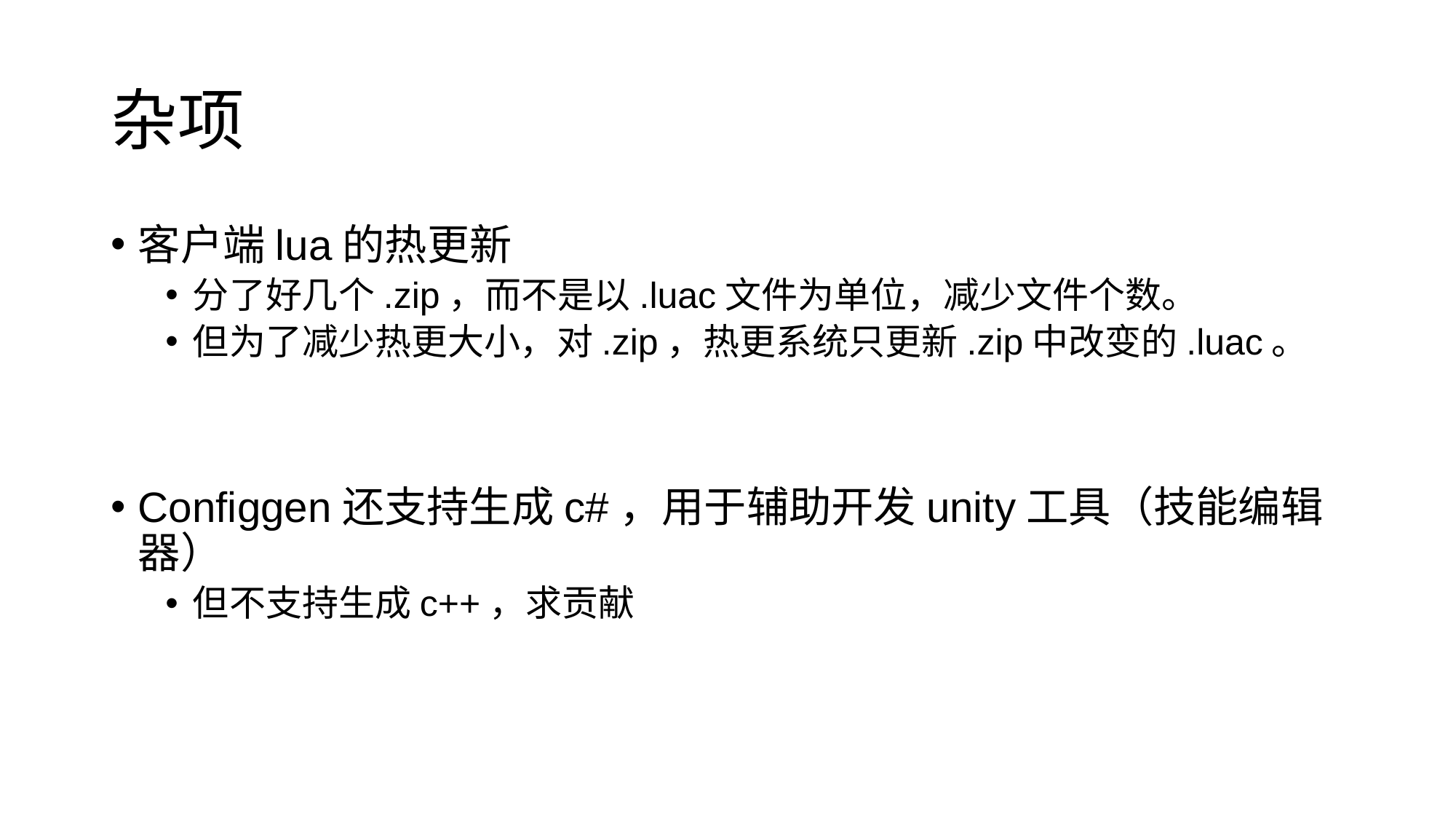

# 杂项
客户端lua的热更新
分了好几个.zip，而不是以.luac文件为单位，减少文件个数。
但为了减少热更大小，对.zip，热更系统只更新.zip中改变的.luac。

Configgen还支持生成c#，用于辅助开发unity工具（技能编辑器）
但不支持生成c++，求贡献